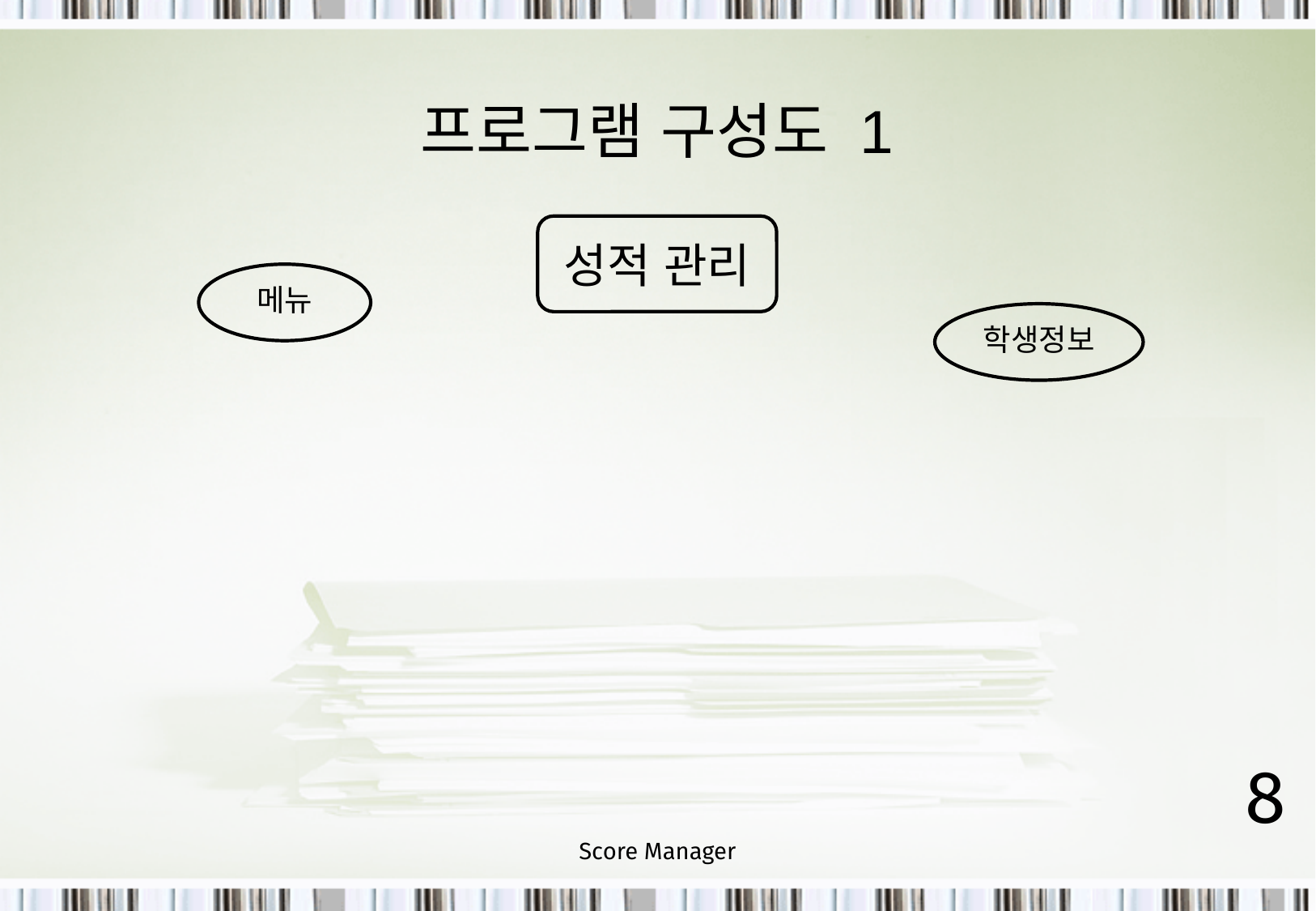

# 프로그램 구성도 1
성적 관리
메뉴
학생정보
8
Score Manager